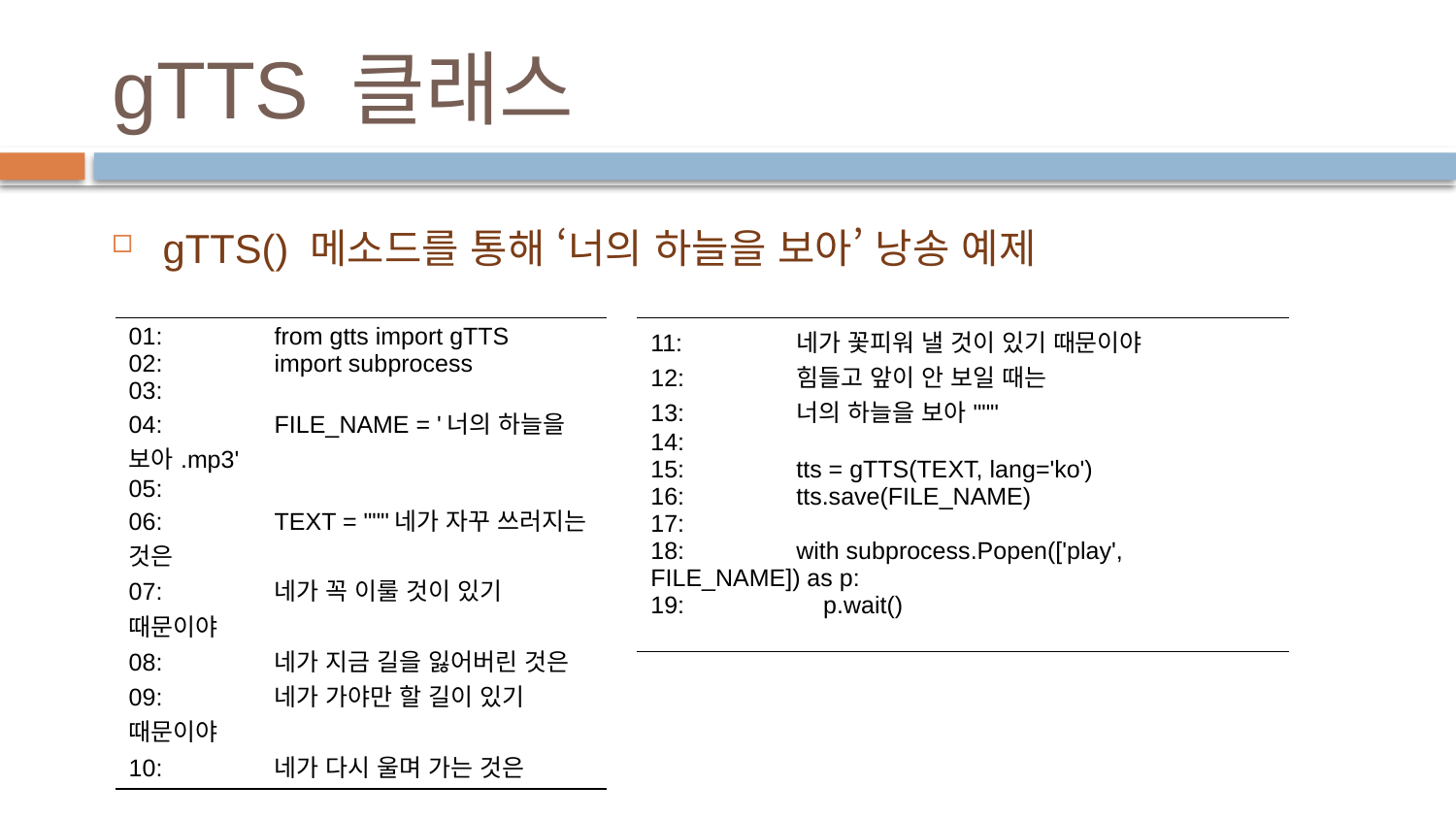

# gTTS 클래스
gTTS() 메소드를 통해 ‘너의 하늘을 보아’ 낭송 예제
| 01: from gtts import gTTS 02: import subprocess 03: 04: FILE\_NAME = '너의 하늘을 보아.mp3' 05: 06: TEXT = """네가 자꾸 쓰러지는 것은 07: 네가 꼭 이룰 것이 있기 때문이야 08: 네가 지금 길을 잃어버린 것은 09: 네가 가야만 할 길이 있기 때문이야 10: 네가 다시 울며 가는 것은 |
| --- |
| 11: 네가 꽃피워 낼 것이 있기 때문이야 12: 힘들고 앞이 안 보일 때는 13: 너의 하늘을 보아""" 14: 15: tts = gTTS(TEXT, lang='ko') 16: tts.save(FILE\_NAME) 17: 18: with subprocess.Popen(['play', FILE\_NAME]) as p: 19: p.wait() |
| --- |